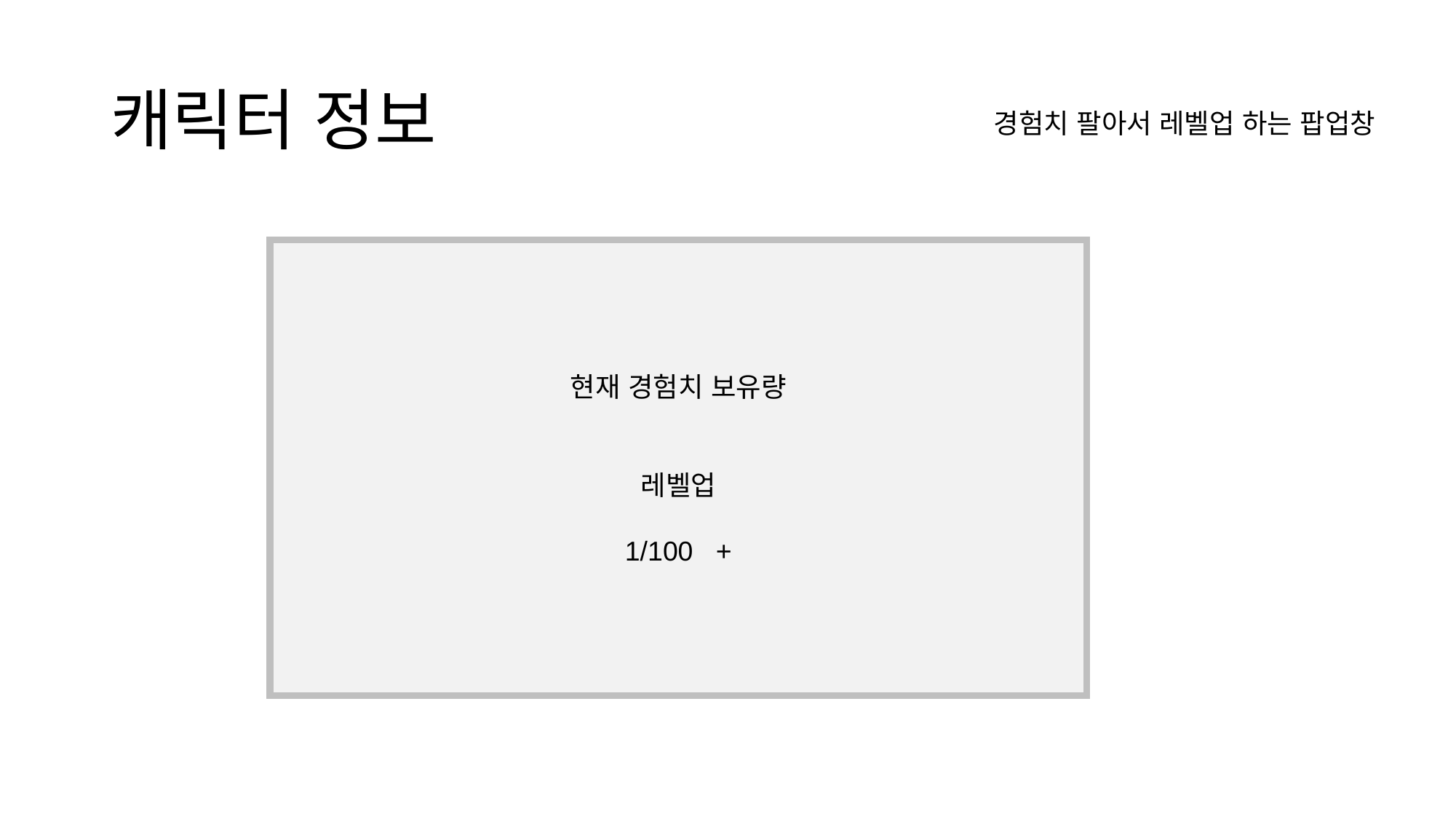

# 캐릭터 정보
경험치 팔아서 레벨업 하는 팝업창
현재 경험치 보유량

레벨업

1/100   +